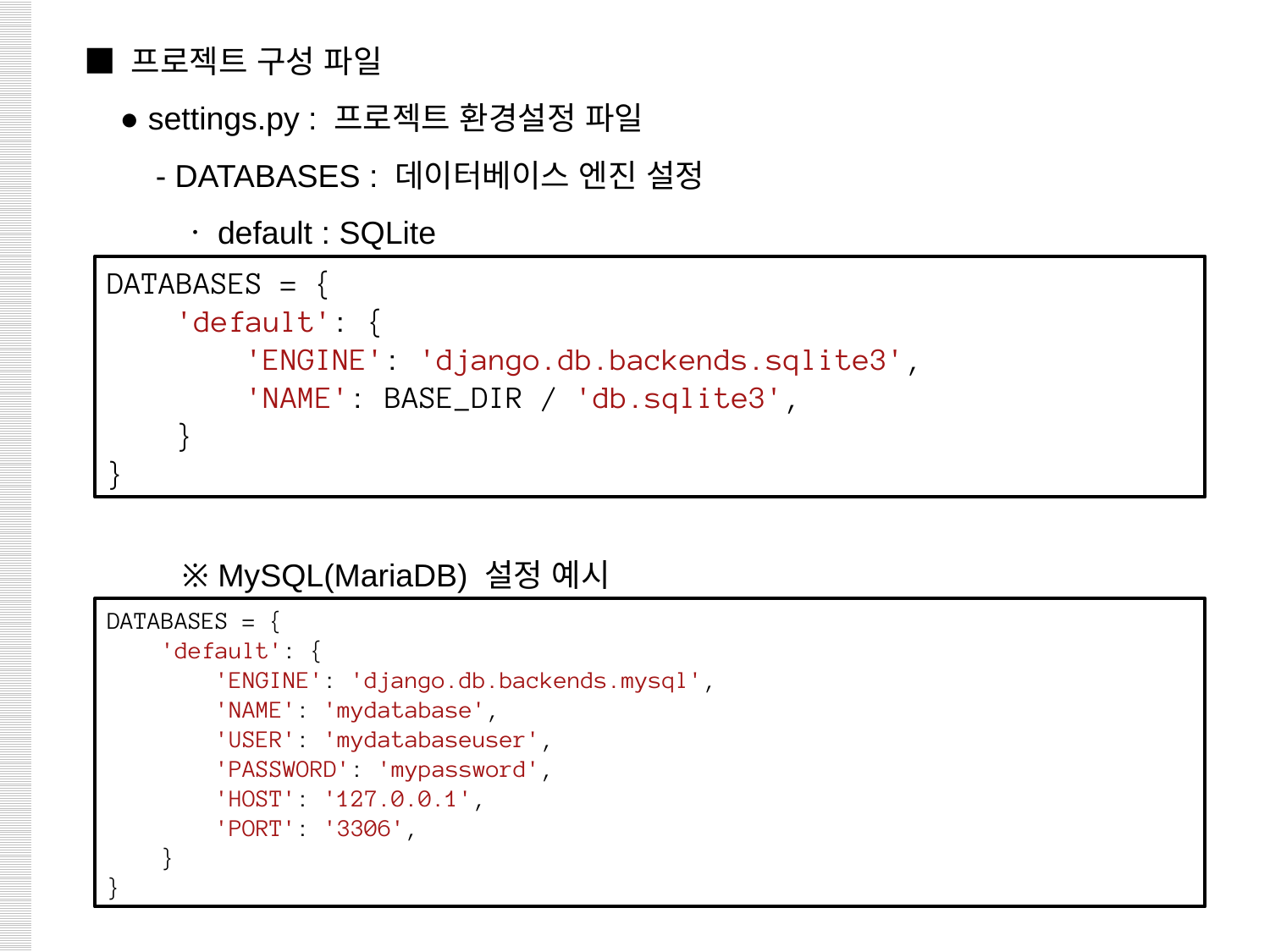

■ 프로젝트 구성 파일
    ● settings.py : 프로젝트 환경설정 파일
        - DATABASES : 데이터베이스 엔진 설정
          ㆍdefault : SQLite

           ※ MySQL(MariaDB) 설정 예시
DATABASES = {
    'default': {
        'ENGINE': 'django.db.backends.sqlite3',
        'NAME': BASE_DIR / 'db.sqlite3',
    }
}
DATABASES = {
    'default': {
        'ENGINE': 'django.db.backends.mysql',
        'NAME': 'mydatabase',
        'USER': 'mydatabaseuser',
        'PASSWORD': 'mypassword',
        'HOST': '127.0.0.1',
        'PORT': '3306',
    }
}